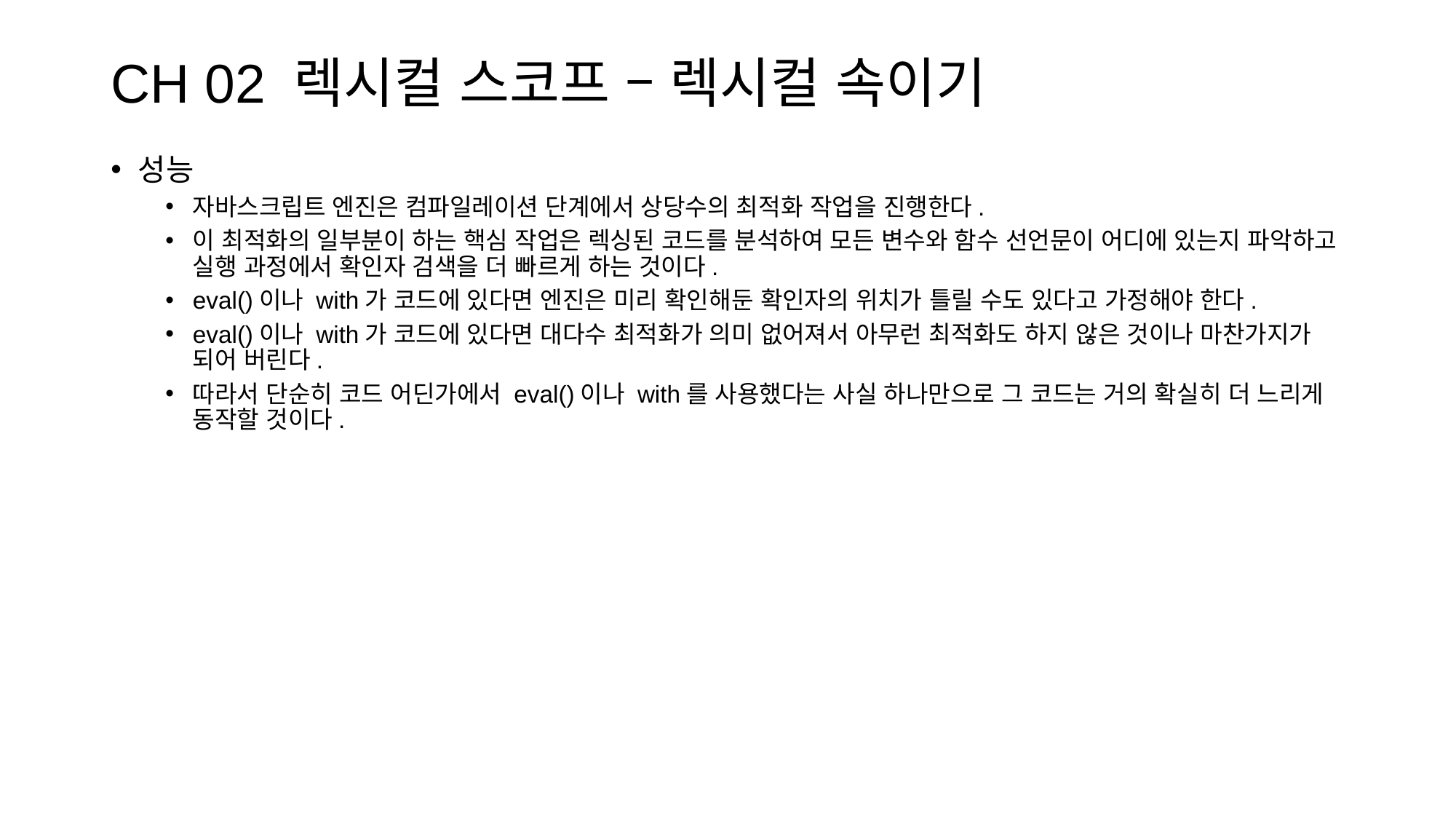

# CH 02 렉시컬 스코프 – 렉시컬 속이기
성능
자바스크립트 엔진은 컴파일레이션 단계에서 상당수의 최적화 작업을 진행한다.
이 최적화의 일부분이 하는 핵심 작업은 렉싱된 코드를 분석하여 모든 변수와 함수 선언문이 어디에 있는지 파악하고 실행 과정에서 확인자 검색을 더 빠르게 하는 것이다.
eval()이나 with가 코드에 있다면 엔진은 미리 확인해둔 확인자의 위치가 틀릴 수도 있다고 가정해야 한다.
eval()이나 with가 코드에 있다면 대다수 최적화가 의미 없어져서 아무런 최적화도 하지 않은 것이나 마찬가지가 되어 버린다.
따라서 단순히 코드 어딘가에서 eval()이나 with를 사용했다는 사실 하나만으로 그 코드는 거의 확실히 더 느리게 동작할 것이다.